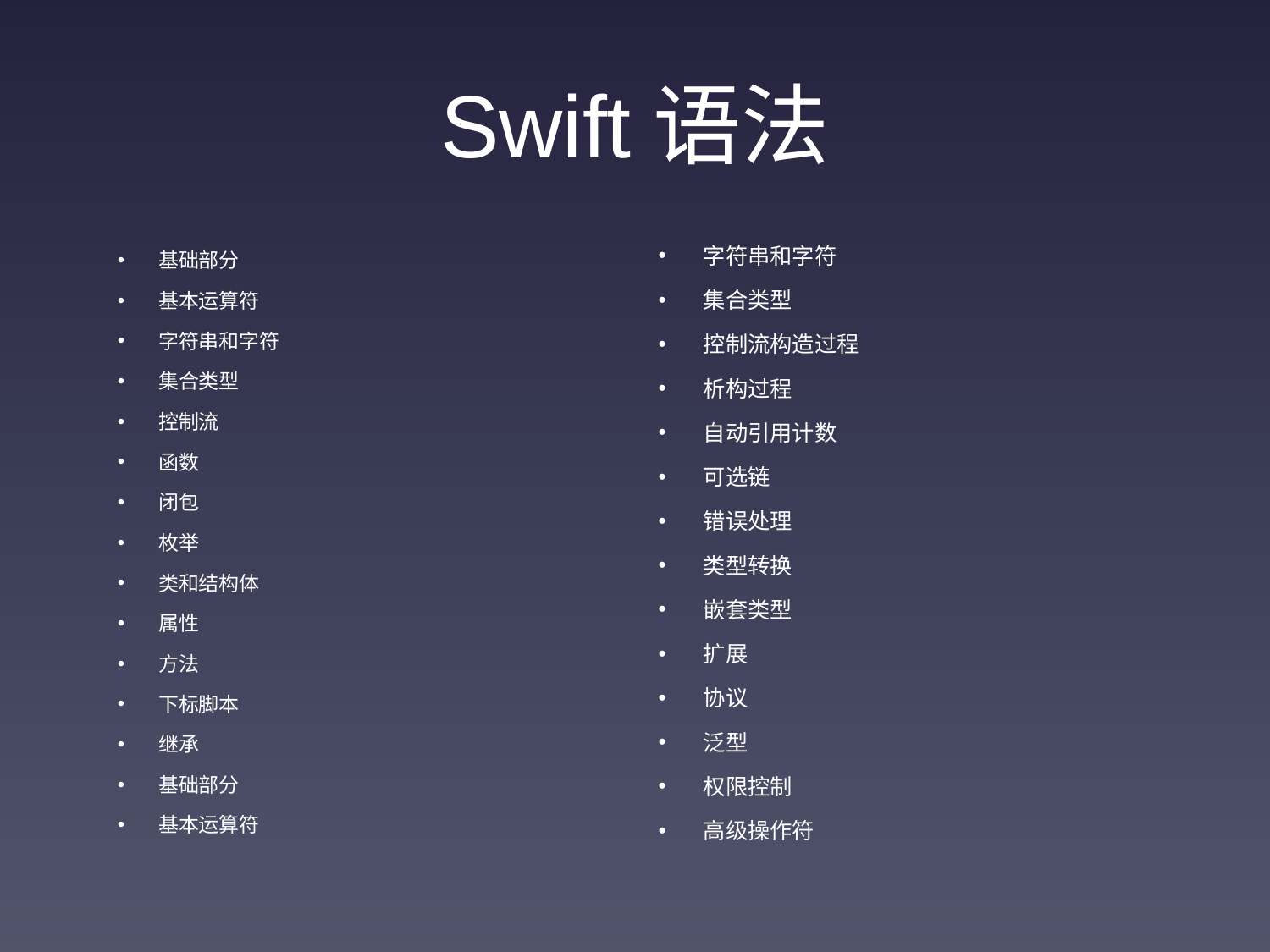

# Swift语法
基础部分
基本运算符
字符串和字符
集合类型
控制流
函数
闭包
枚举
类和结构体
属性
方法
下标脚本
继承
基础部分
基本运算符
字符串和字符
集合类型
控制流构造过程
析构过程
自动引用计数
可选链
错误处理
类型转换
嵌套类型
扩展
协议
泛型
权限控制
高级操作符